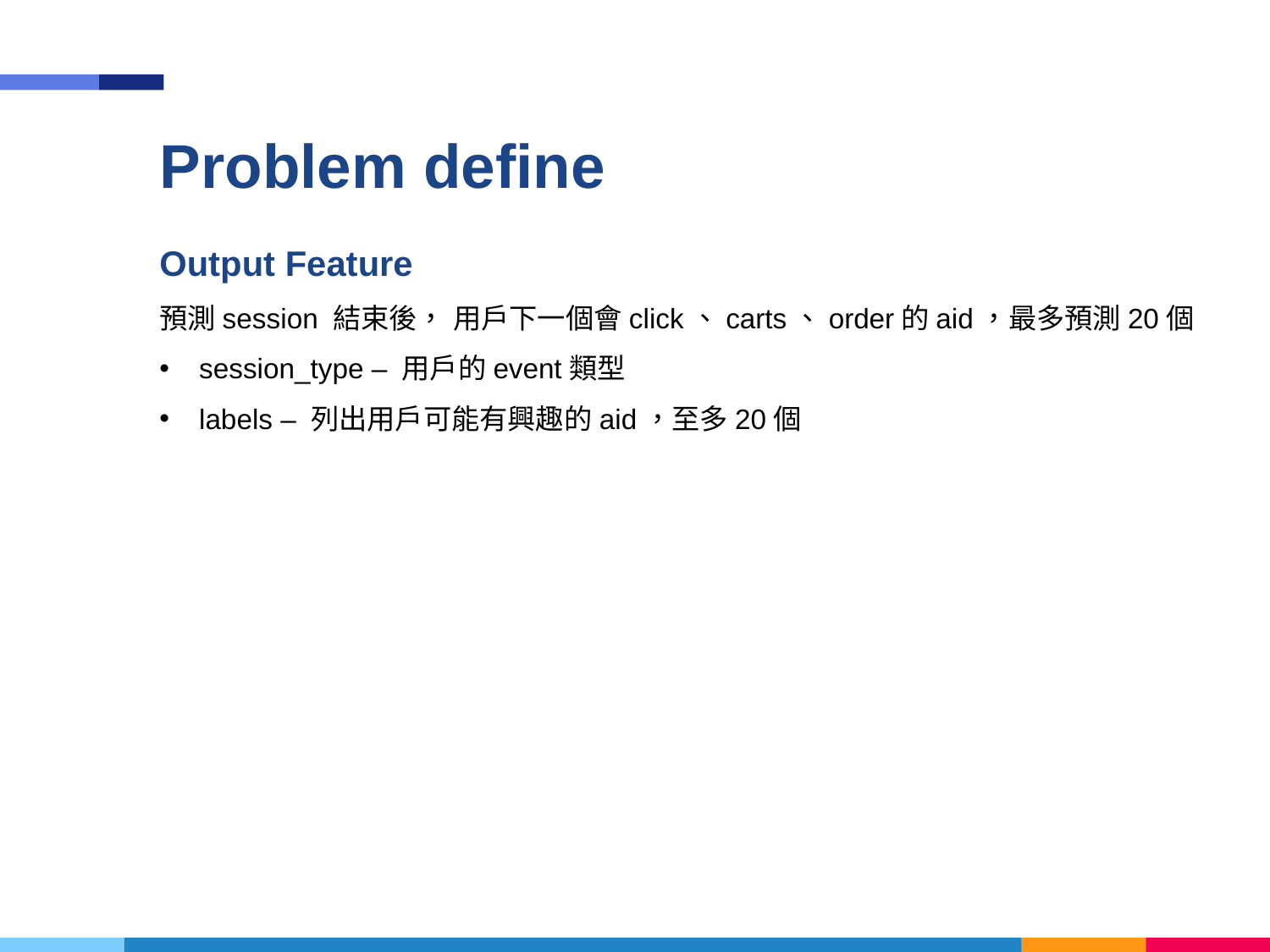

Problem define
Output Feature
預測session 結束後， 用戶下一個會click、carts、order的aid，最多預測20個
session_type – 用戶的event類型
labels – 列出用戶可能有興趣的aid，至多20個